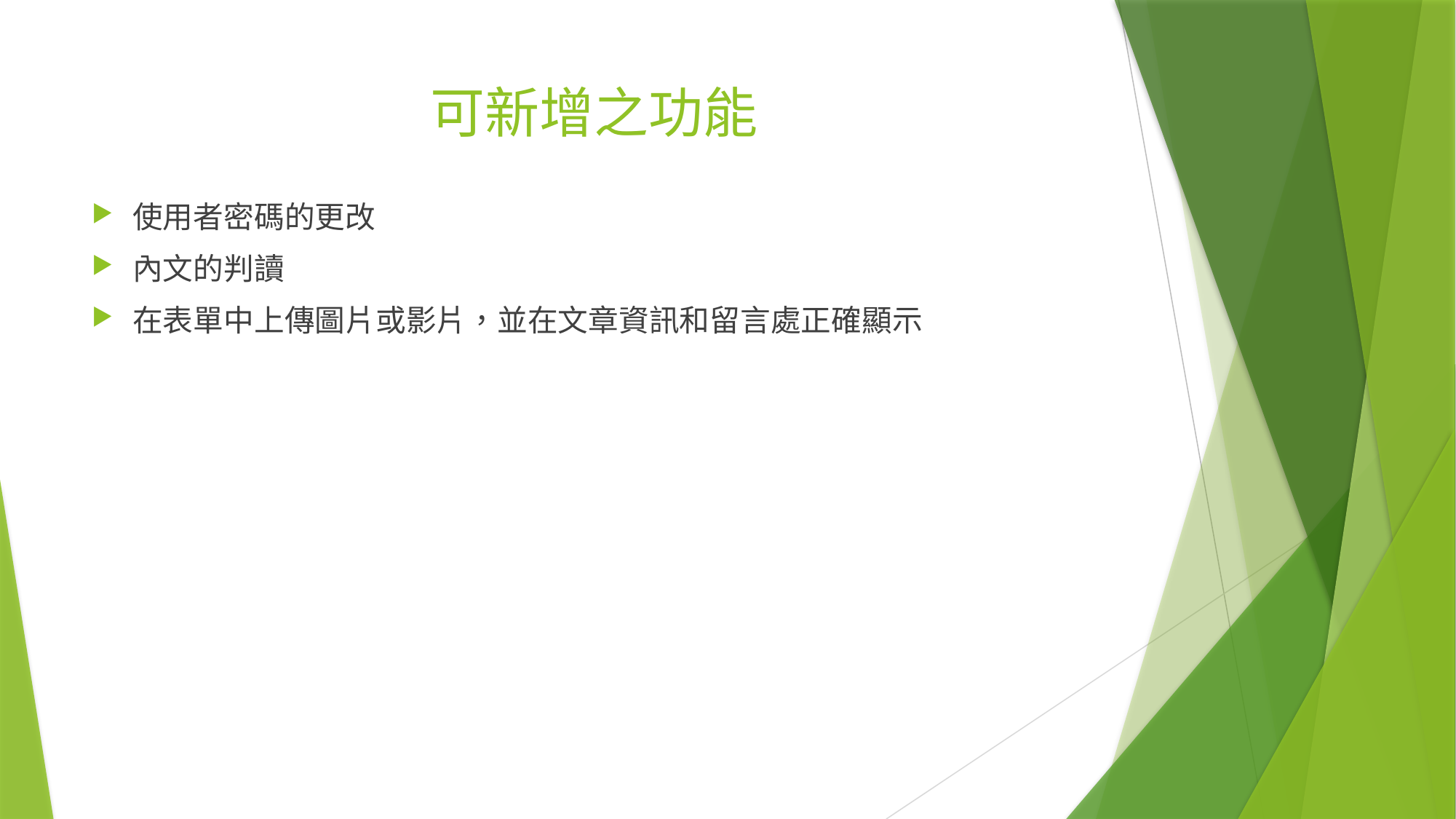

# 可新增之功能
使用者密碼的更改
內文的判讀
在表單中上傳圖片或影片，並在文章資訊和留言處正確顯示